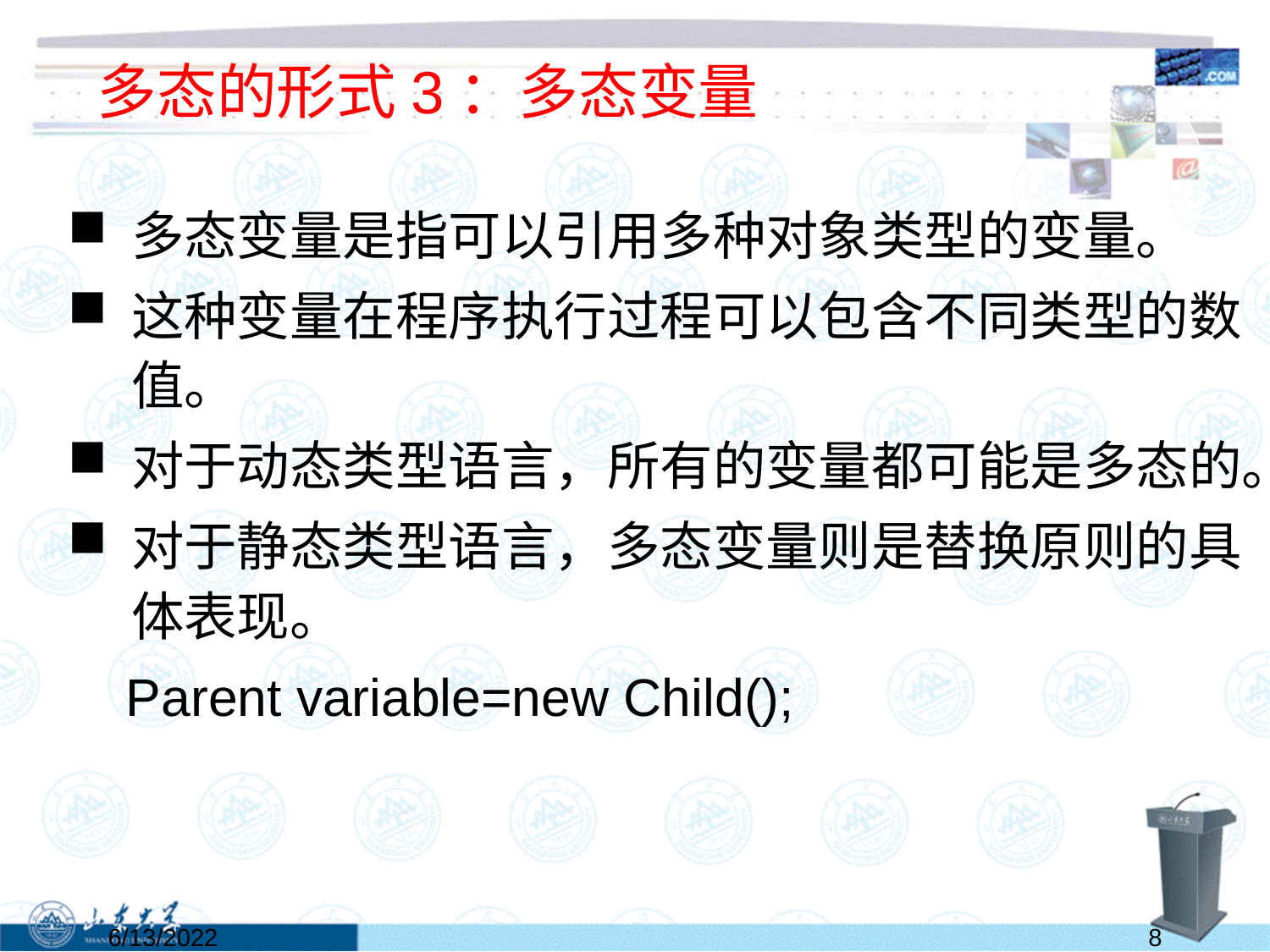

# 多态的形式3：多态变量
多态变量是指可以引用多种对象类型的变量。
这种变量在程序执行过程可以包含不同类型的数值。
对于动态类型语言，所有的变量都可能是多态的。
对于静态类型语言，多态变量则是替换原则的具体表现。
    Parent variable=new Child();
6/13/2022
8